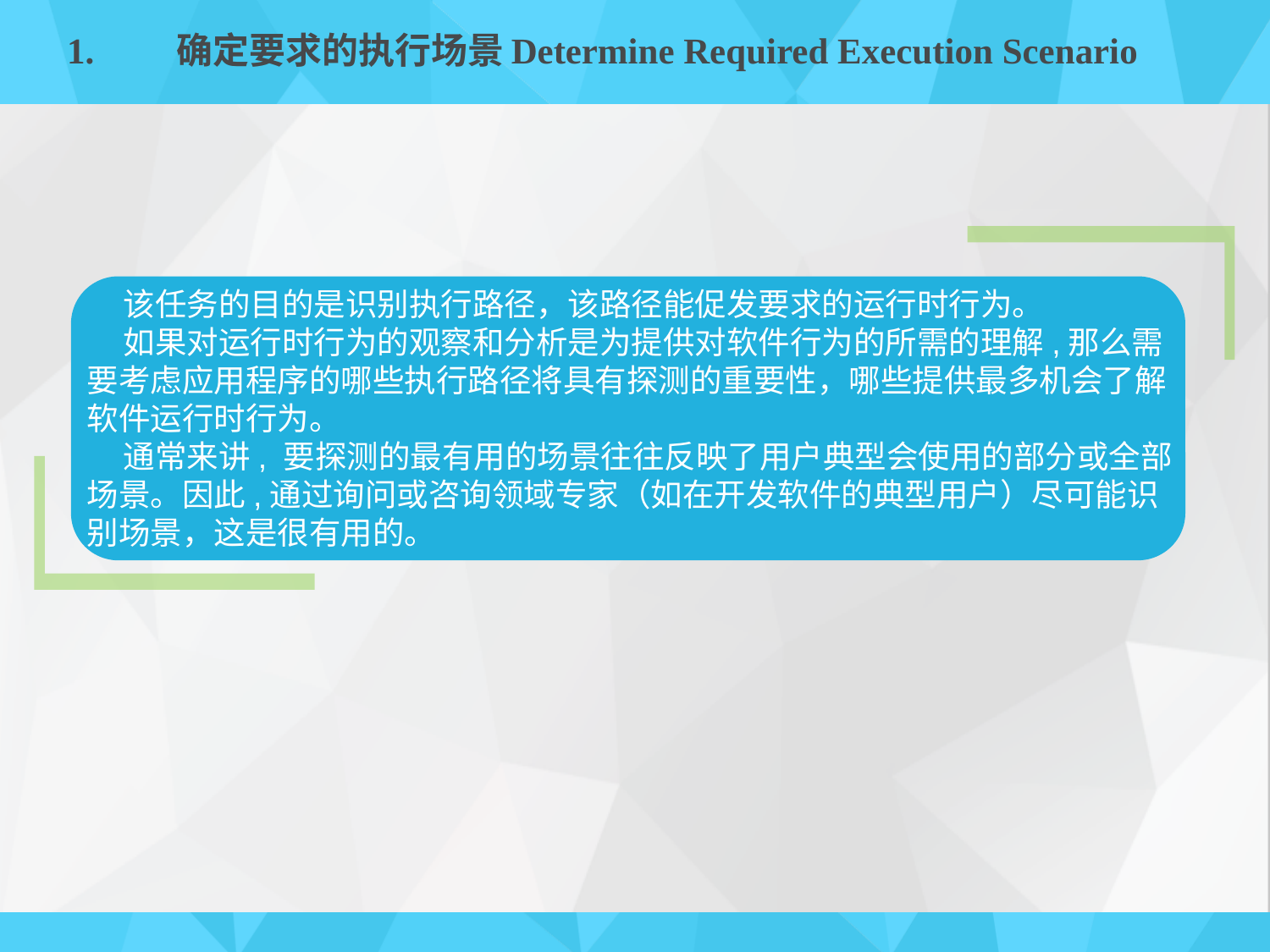

# 1.	确定要求的执行场景Determine Required Execution Scenario

    该任务的目的是识别执行路径，该路径能促发要求的运行时行为。
    如果对运行时行为的观察和分析是为提供对软件行为的所需的理解,那么需要考虑应用程序的哪些执行路径将具有探测的重要性，哪些提供最多机会了解软件运行时行为。
    通常来讲, 要探测的最有用的场景往往反映了用户典型会使用的部分或全部场景。因此,通过询问或咨询领域专家（如在开发软件的典型用户）尽可能识别场景，这是很有用的。